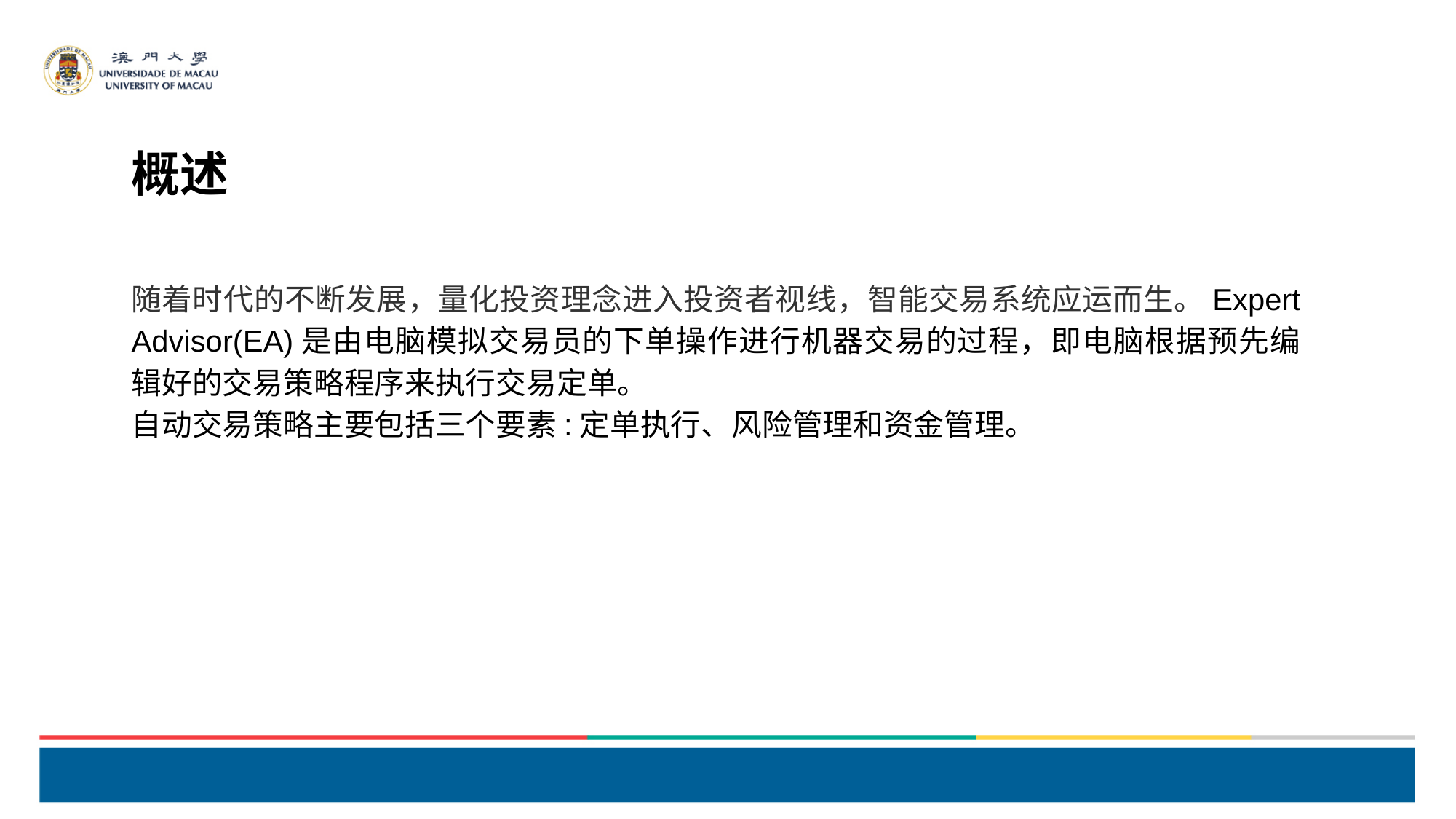

概述

随着时代的不断发展，量化投资理念进入投资者视线，智能交易系统应运而生。Expert Advisor(EA)是由电脑模拟交易员的下单操作进行机器交易的过程，即电脑根据预先编辑好的交易策略程序来执行交易定单。
自动交易策略主要包括三个要素:定单执行、风险管理和资金管理。